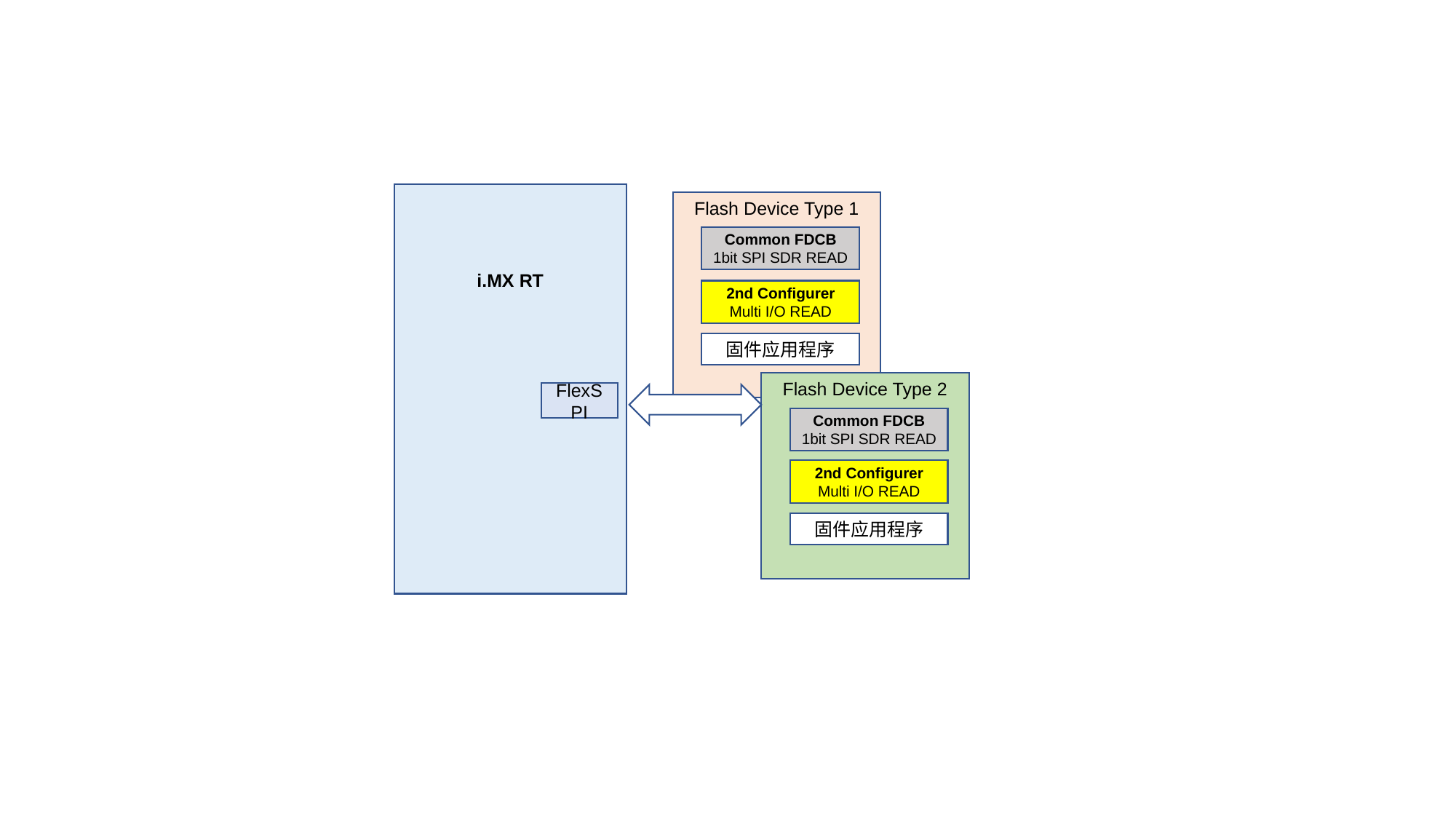

i.MX RT

Flash Device Type 1

Common FDCB
1bit SPI SDR READ
2nd Configurer
Multi I/O READ
固件应用程序
Flash Device Type 2

FlexSPI

Common FDCB
1bit SPI SDR READ
2nd Configurer
Multi I/O READ
固件应用程序